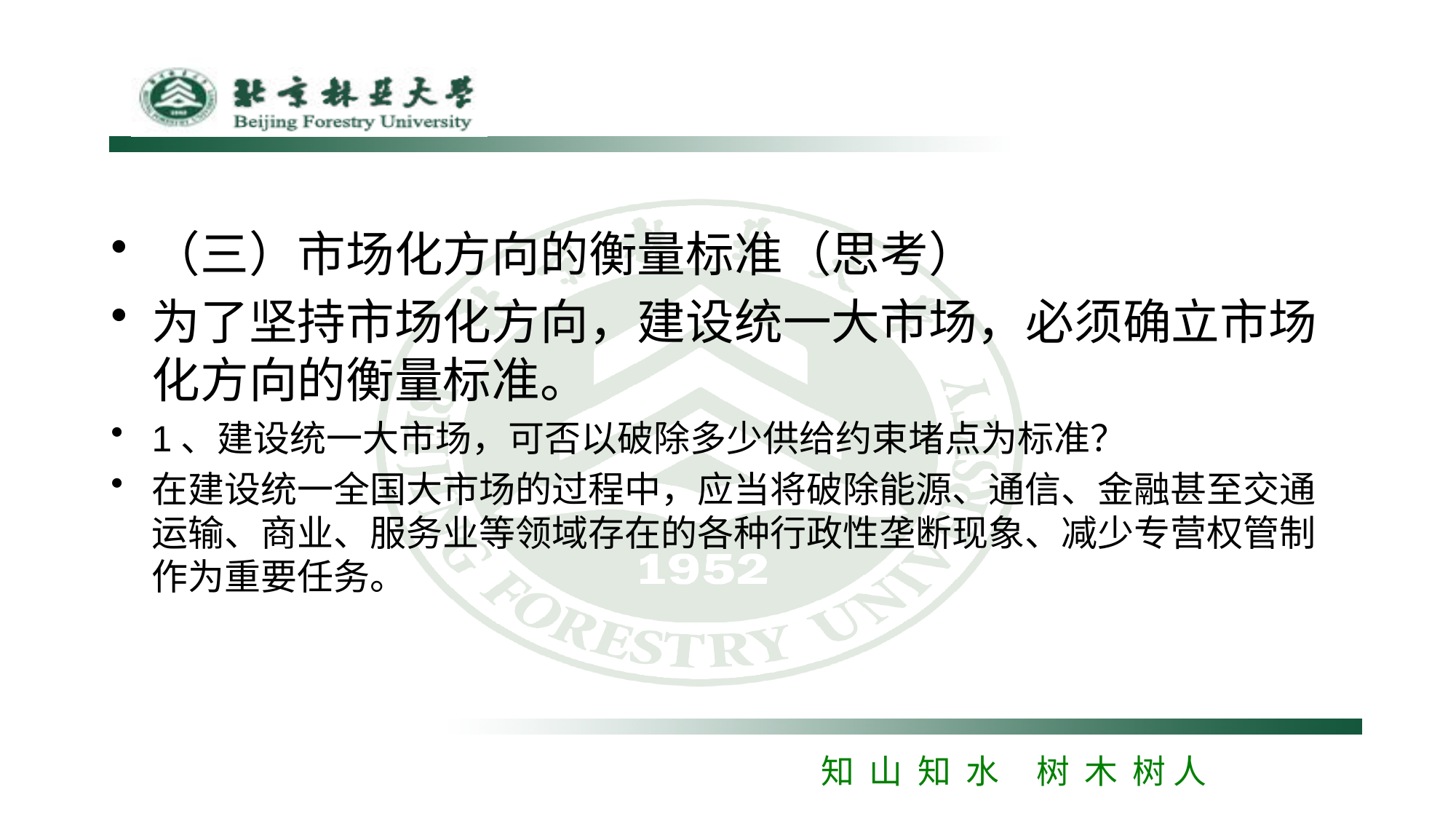

#
（三）市场化方向的衡量标准（思考）
为了坚持市场化方向，建设统一大市场，必须确立市场化方向的衡量标准。
1、建设统一大市场，可否以破除多少供给约束堵点为标准？
在建设统一全国大市场的过程中，应当将破除能源、通信、金融甚至交通运输、商业、服务业等领域存在的各种行政性垄断现象、减少专营权管制作为重要任务。